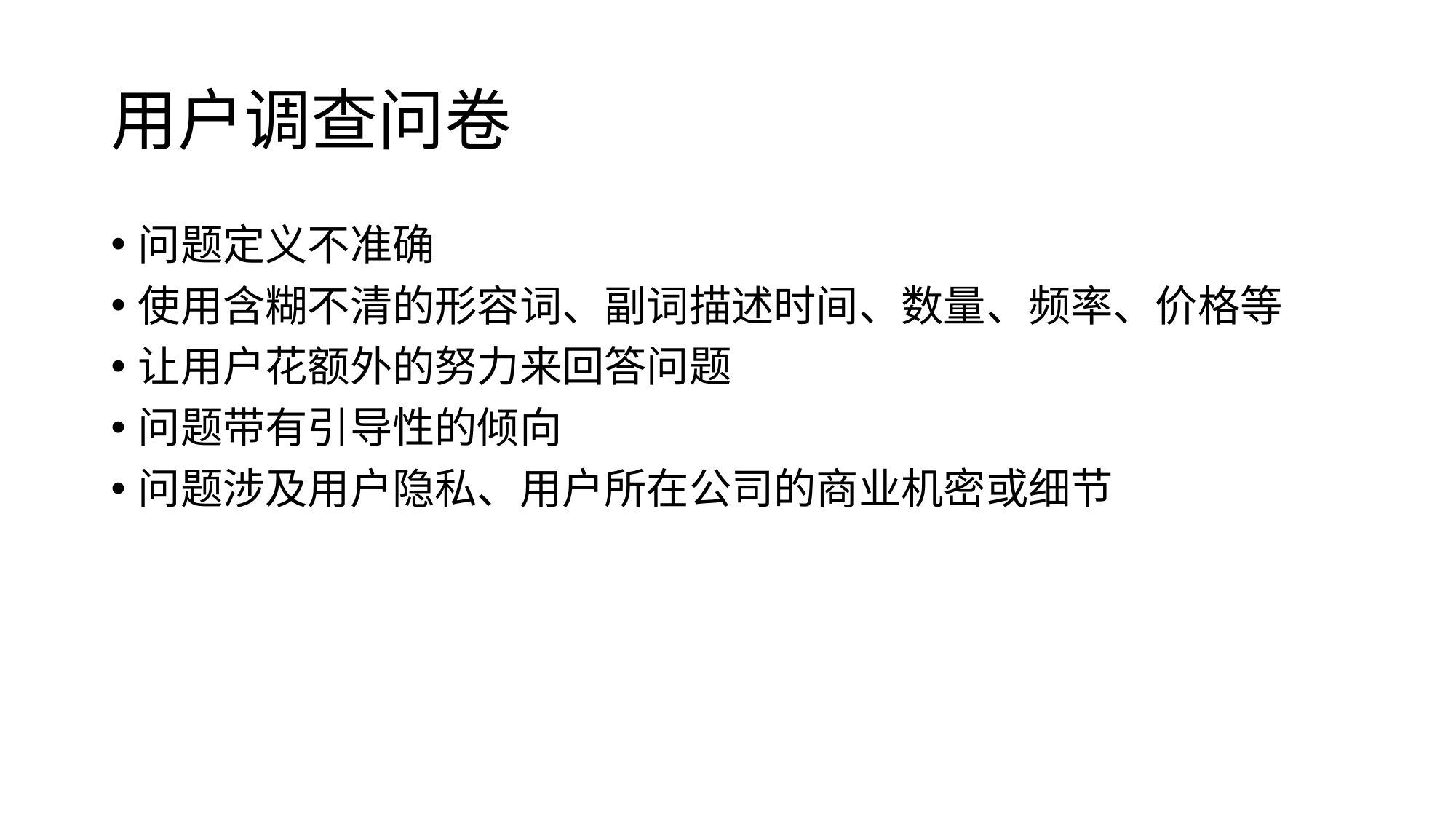

# 用户调查问卷
问题定义不准确
使用含糊不清的形容词、副词描述时间、数量、频率、价格等
让用户花额外的努力来回答问题
问题带有引导性的倾向
问题涉及用户隐私、用户所在公司的商业机密或细节